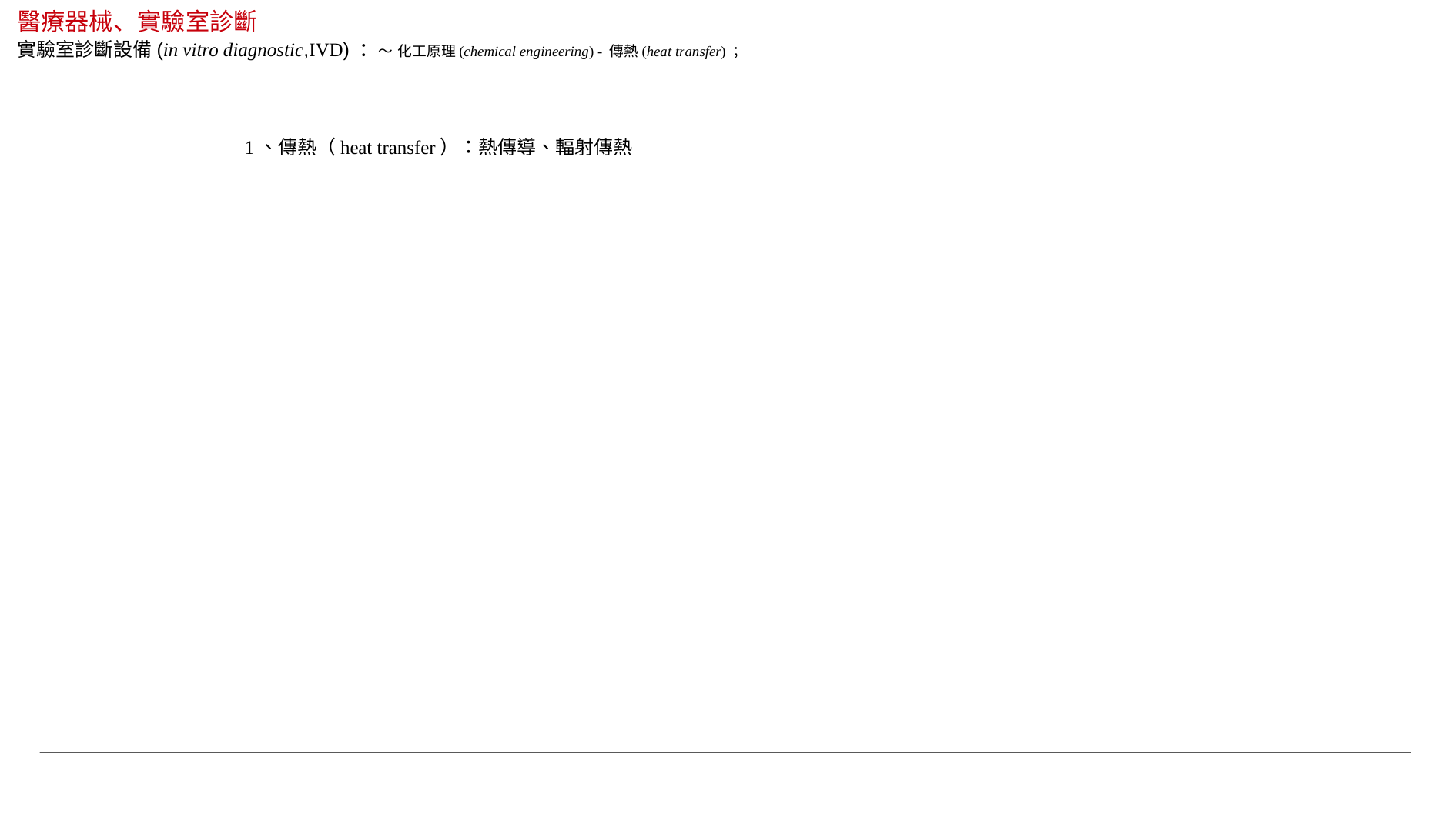

醫療器械、實驗室診斷
實驗室診斷設備(in vitro diagnostic,IVD) ：～ 化工原理(chemical engineering) - 傳熱(heat transfer) ；
1、傳熱（heat transfer）：熱傳導、輻射傳熱